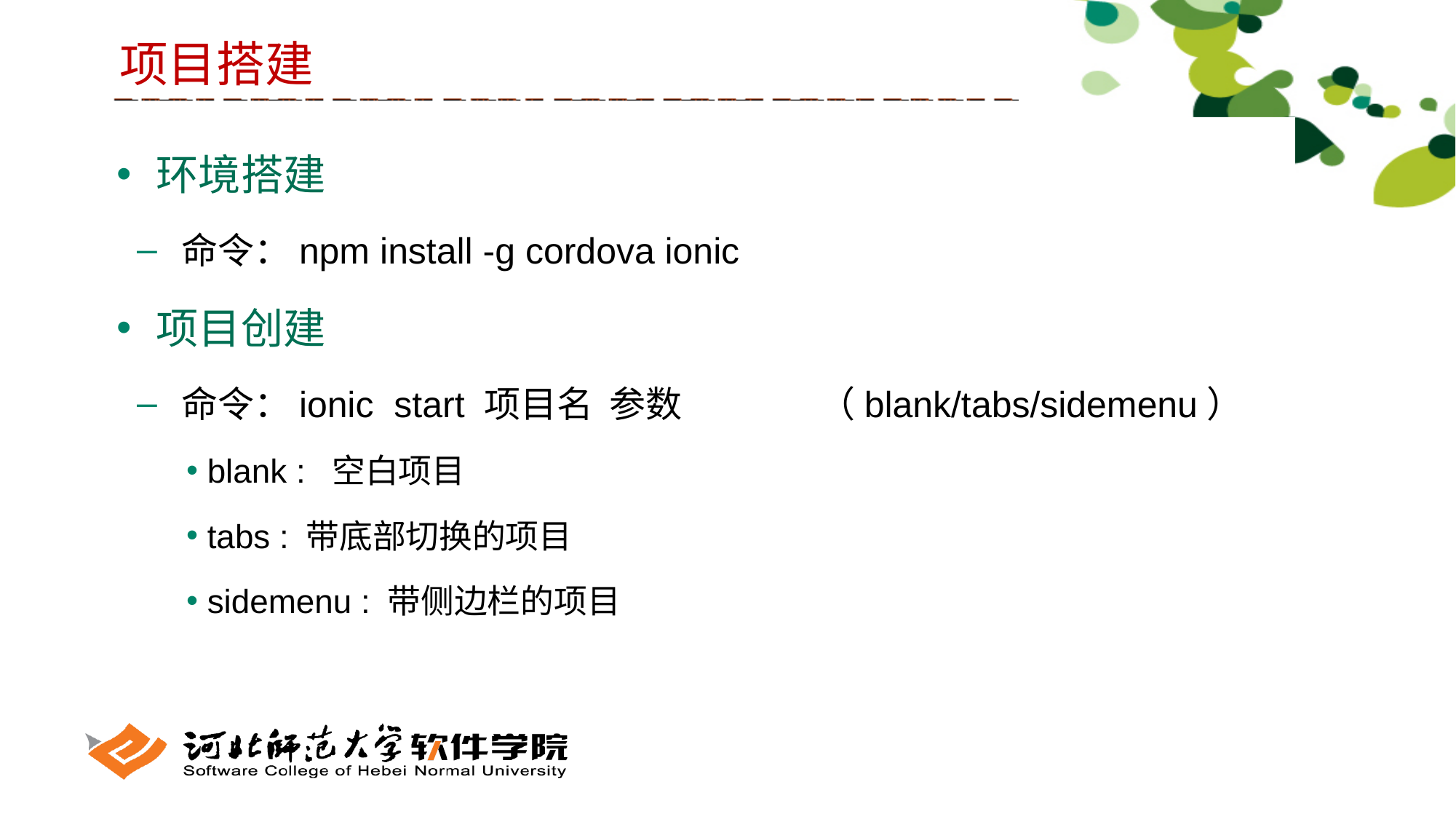

项目搭建
 环境搭建
 命令：npm install -g cordova ionic
 项目创建
 命令：ionic  start 项目名  参数		（blank/tabs/sidemenu）
 blank :  空白项目
 tabs : 带底部切换的项目
 sidemenu : 带侧边栏的项目